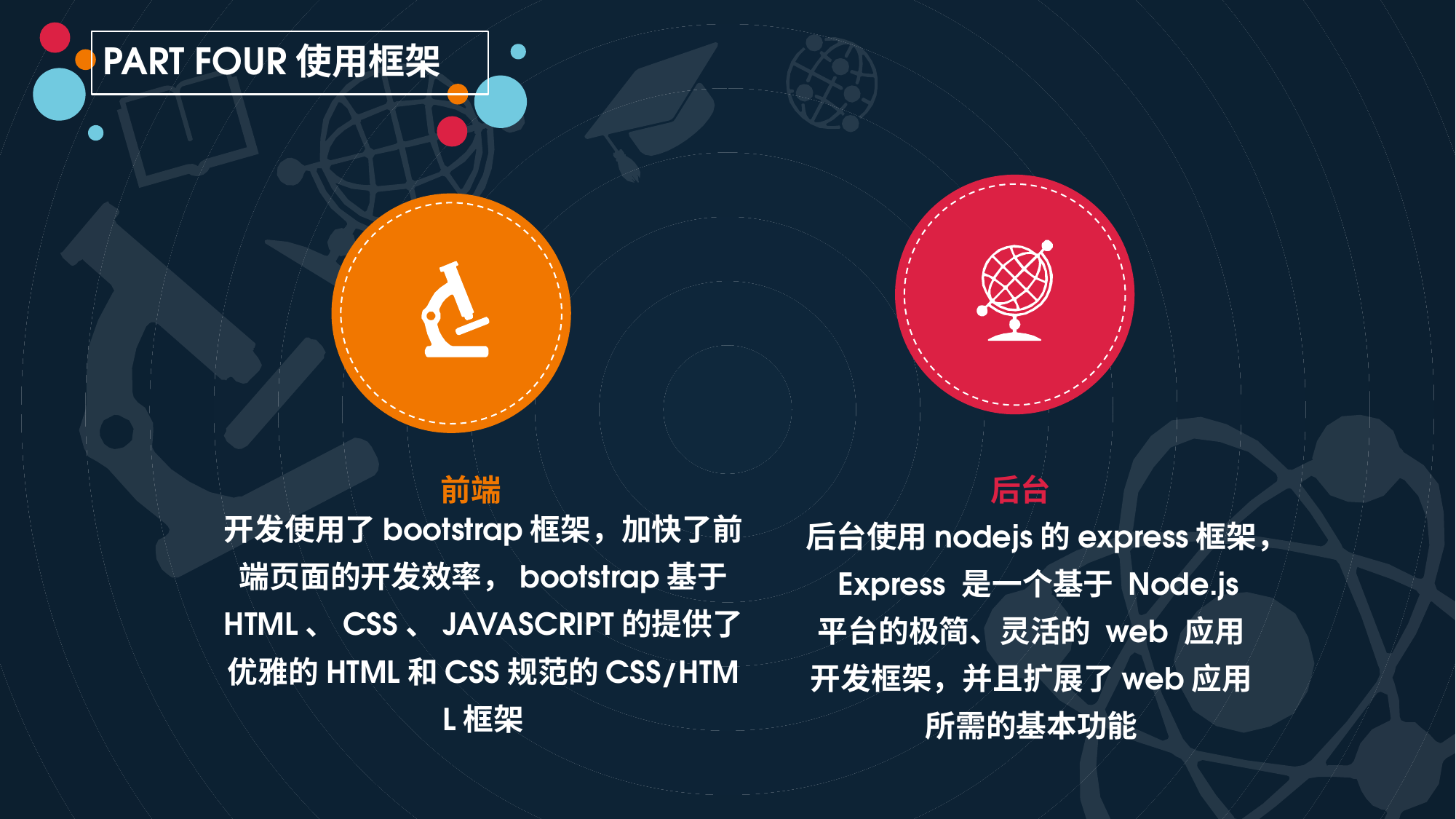

PART FOUR使用框架

前端
开发使用了bootstrap框架，加快了前端页面的开发效率，bootstrap基于 HTML、CSS、JAVASCRIPT的提供了优雅的HTML和CSS规范的CSS/HTML框架
后台
后台使用nodejs的express框架， Express 是一个基于 Node.js 平台的极简、灵活的 web 应用开发框架，并且扩展了web应用所需的基本功能